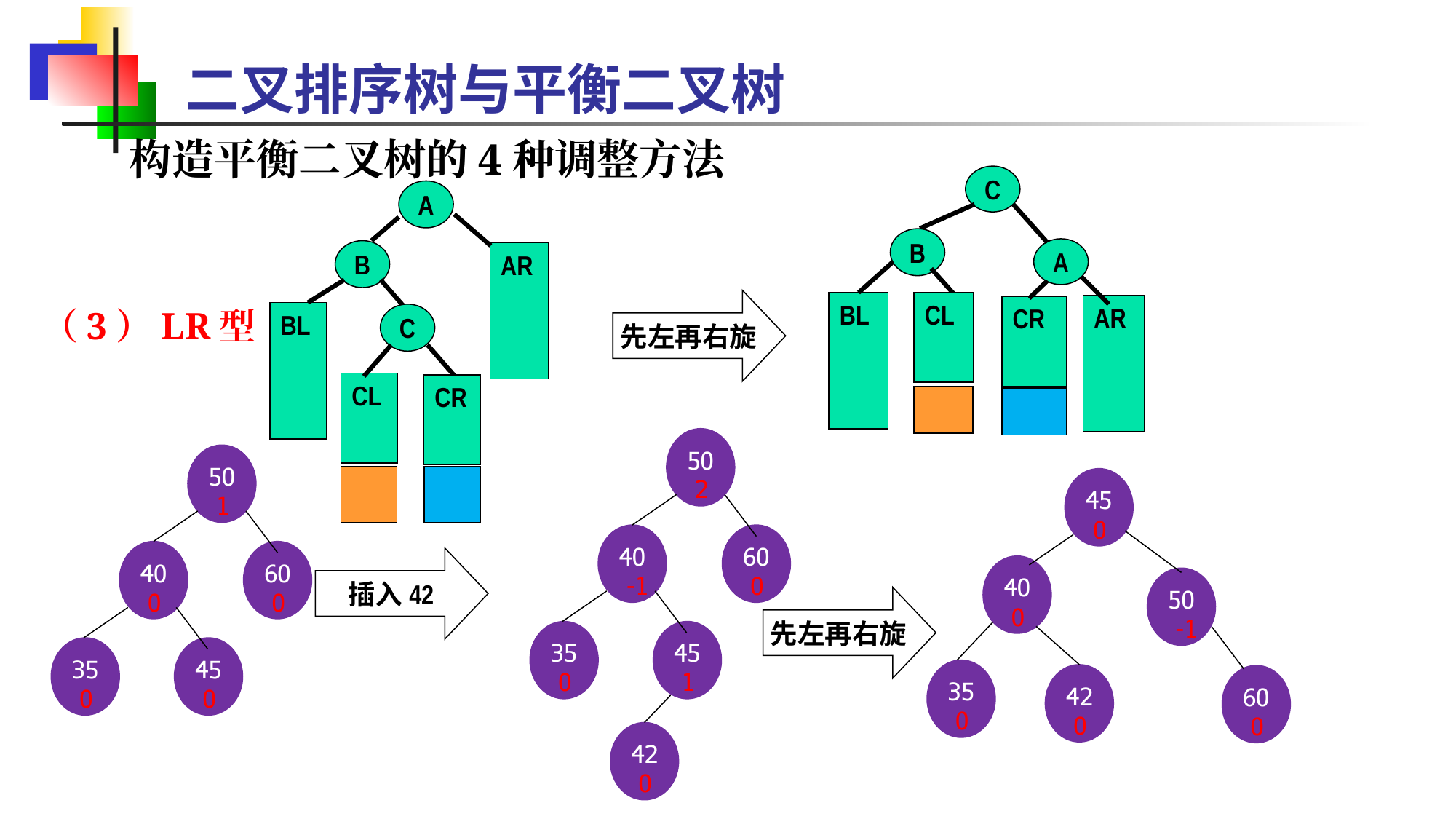

二叉排序树与平衡二叉树
构造平衡二叉树的4种调整方法
C

A

BL

AR

CR

A

B
AR

BL

CL

B

先左再右旋
CL

（3）LR型
C

CR

50
 2
40
 -1
60
 0
35
 0
45
 1
42
 0
50
 1
40
 0
60
 0
35
 0
45
 0

45
 0
40
 0
50
 -1
42
 0
60
 0
35
 0
插入42
先左再右旋